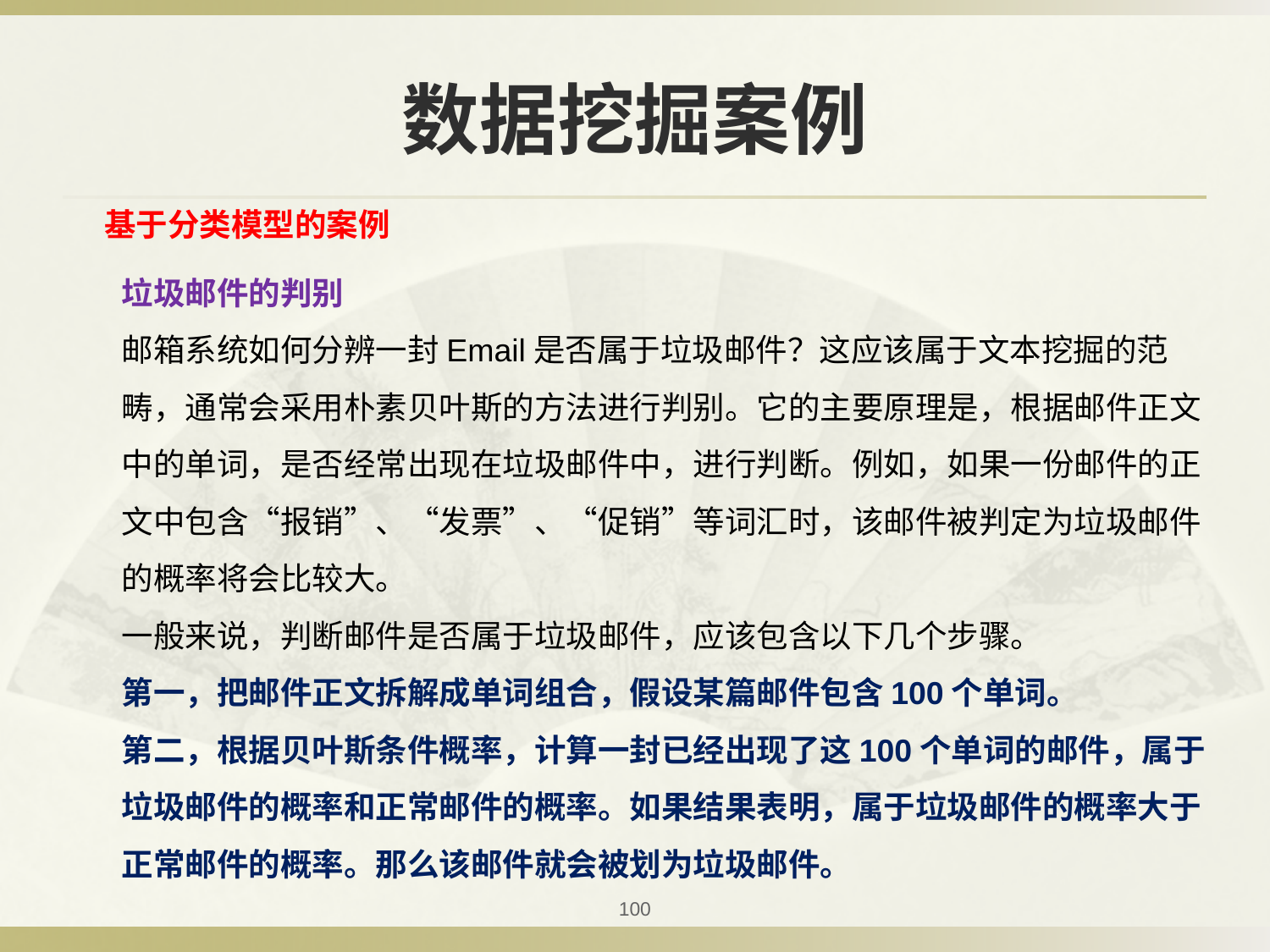

# 数据挖掘案例
基于分类模型的案例
垃圾邮件的判别
邮箱系统如何分辨一封Email是否属于垃圾邮件？这应该属于文本挖掘的范畴，通常会采用朴素贝叶斯的方法进行判别。它的主要原理是，根据邮件正文中的单词，是否经常出现在垃圾邮件中，进行判断。例如，如果一份邮件的正文中包含“报销”、“发票”、“促销”等词汇时，该邮件被判定为垃圾邮件的概率将会比较大。
一般来说，判断邮件是否属于垃圾邮件，应该包含以下几个步骤。
第一，把邮件正文拆解成单词组合，假设某篇邮件包含100个单词。
第二，根据贝叶斯条件概率，计算一封已经出现了这100个单词的邮件，属于垃圾邮件的概率和正常邮件的概率。如果结果表明，属于垃圾邮件的概率大于正常邮件的概率。那么该邮件就会被划为垃圾邮件。
100